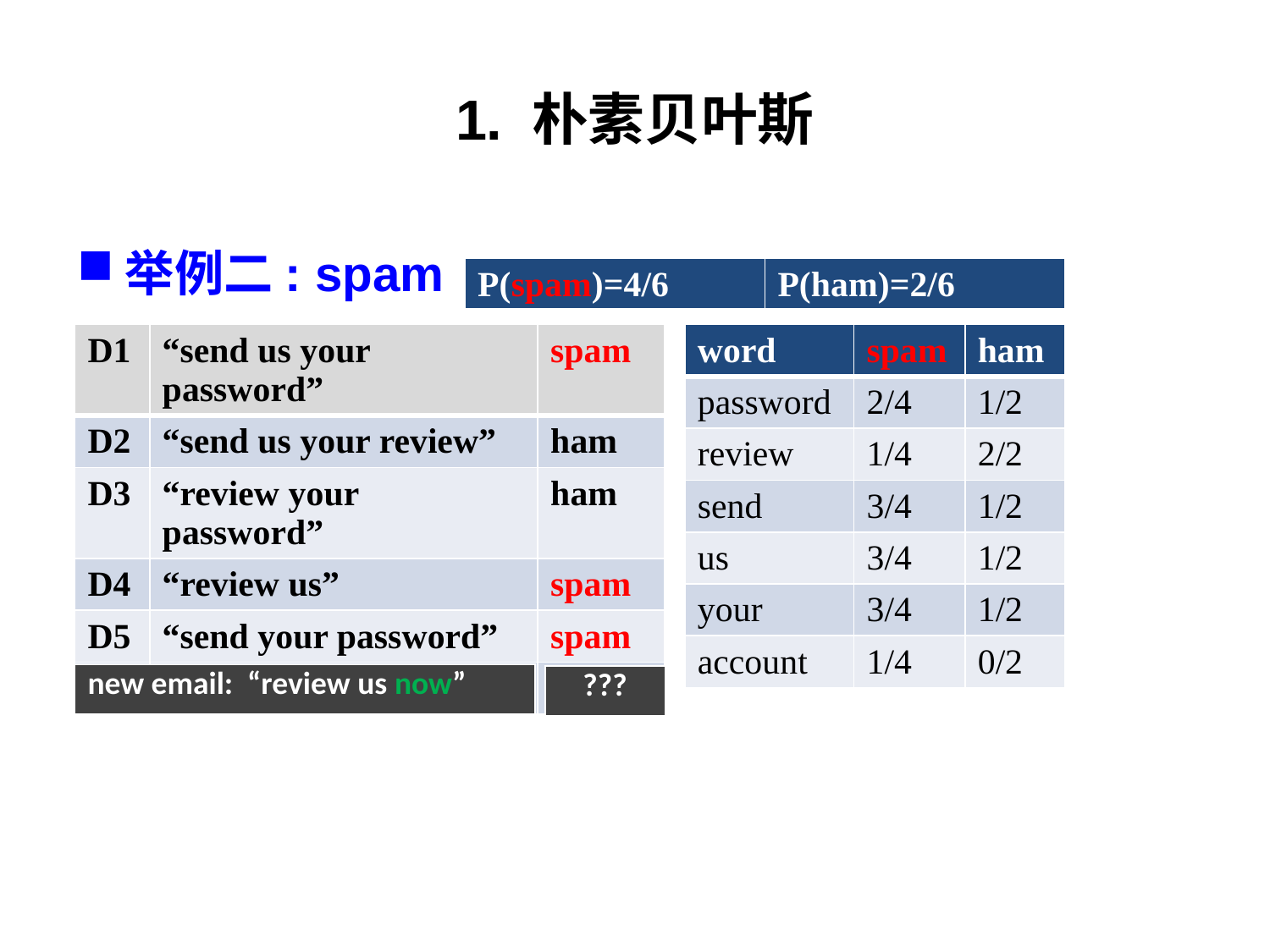

# 1. 朴素贝叶斯
举例二: spam
| P(spam)=4/6 | P(ham)=2/6 |
| --- | --- |
| D1 | “send us your password” | spam |
| --- | --- | --- |
| D2 | “send us your review” | ham |
| D3 | “review your password” | ham |
| D4 | “review us” | spam |
| D5 | “send your password” | spam |
| D6 | “send us your account” | spam |
| word | spam | ham |
| --- | --- | --- |
| password | 2/4 | 1/2 |
| review | 1/4 | 2/2 |
| send | 3/4 | 1/2 |
| us | 3/4 | 1/2 |
| your | 3/4 | 1/2 |
| account | 1/4 | 0/2 |
| new email: “review us now” |
| --- |
| ??? |
| --- |